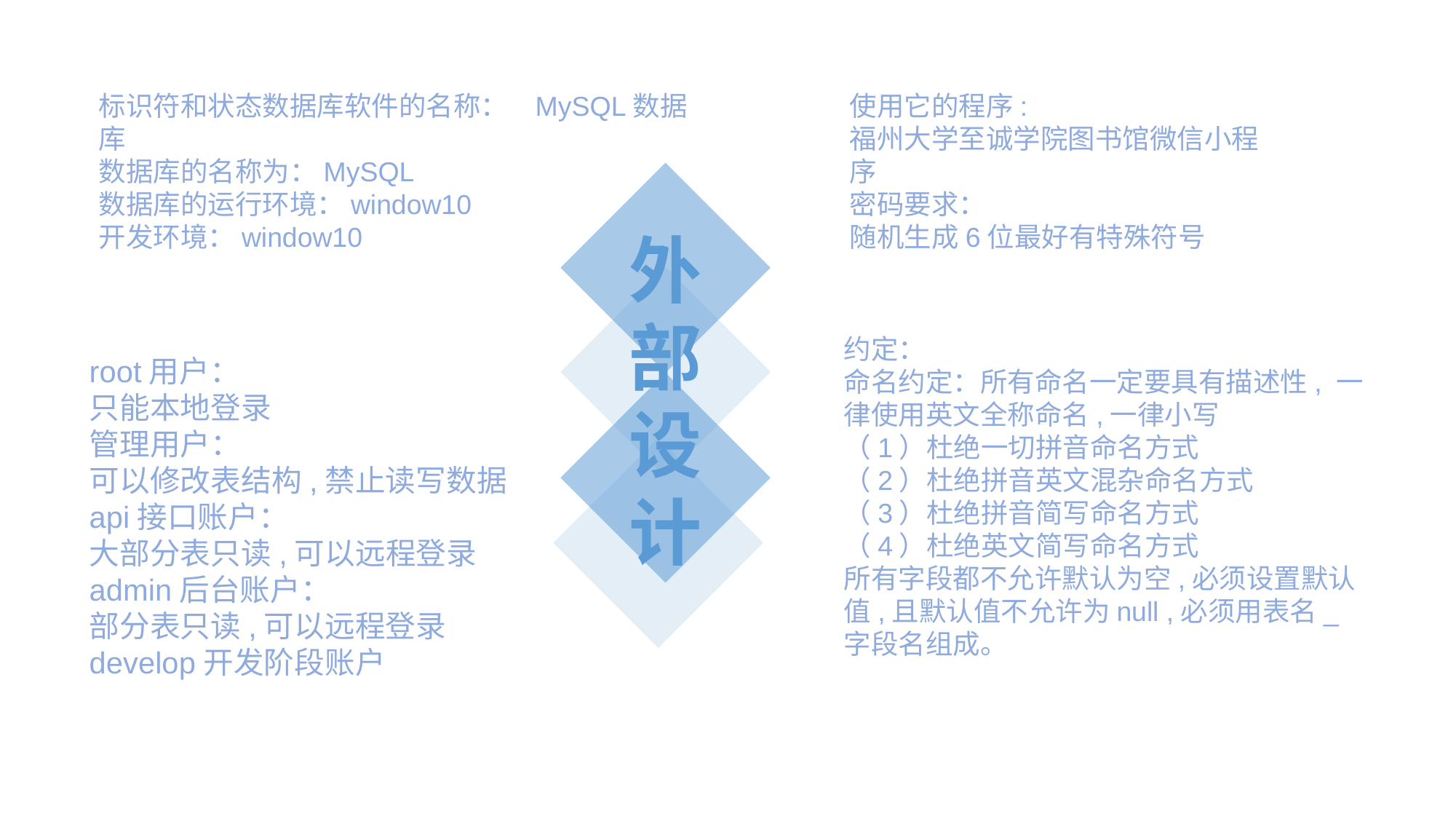

标识符和状态数据库软件的名称：	MySQL数据库
数据库的名称为：MySQL
数据库的运行环境：window10
开发环境：window10
使用它的程序:
福州大学至诚学院图书馆微信小程序
密码要求：
随机生成6位最好有特殊符号

外
部
设
计

约定：
命名约定：所有命名一定要具有描述性, 一律使用英文全称命名,一律小写
（1）杜绝一切拼音命名方式
（2）杜绝拼音英文混杂命名方式
（3）杜绝拼音简写命名方式
（4）杜绝英文简写命名方式
所有字段都不允许默认为空,必须设置默认值,且默认值不允许为null ,必须用表名_字段名组成。
root用户：
只能本地登录
管理用户：
可以修改表结构,禁止读写数据
api接口账户：
大部分表只读,可以远程登录
admin后台账户：
部分表只读,可以远程登录
develop开发阶段账户